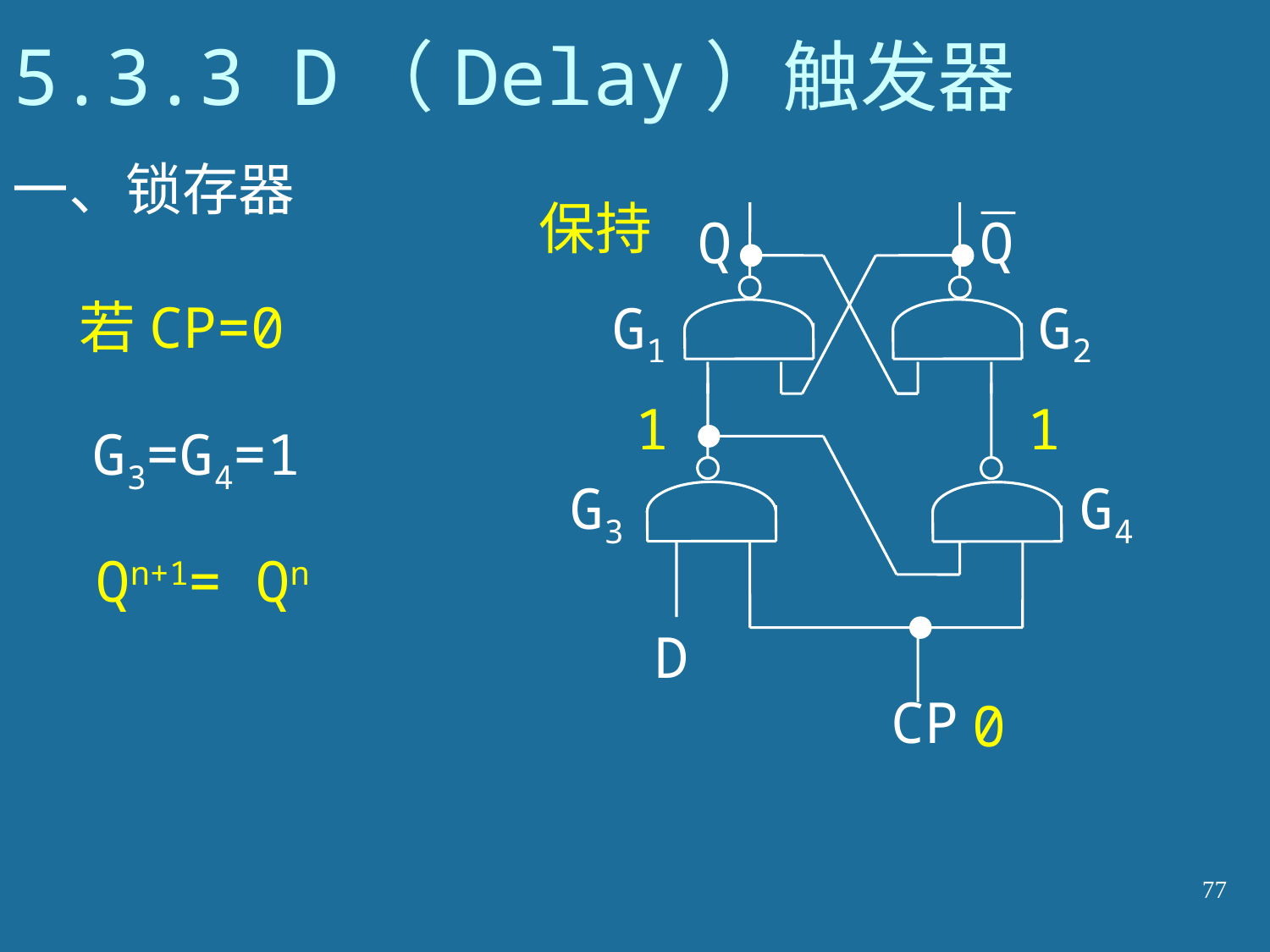

# 5.3.3 D（Delay）触发器
一、锁存器
保持
Q
Q

G1
G2

G3
G4

D

CP
若CP=0
G3=G4=1
Qn+1= Qn

1
1

0
77